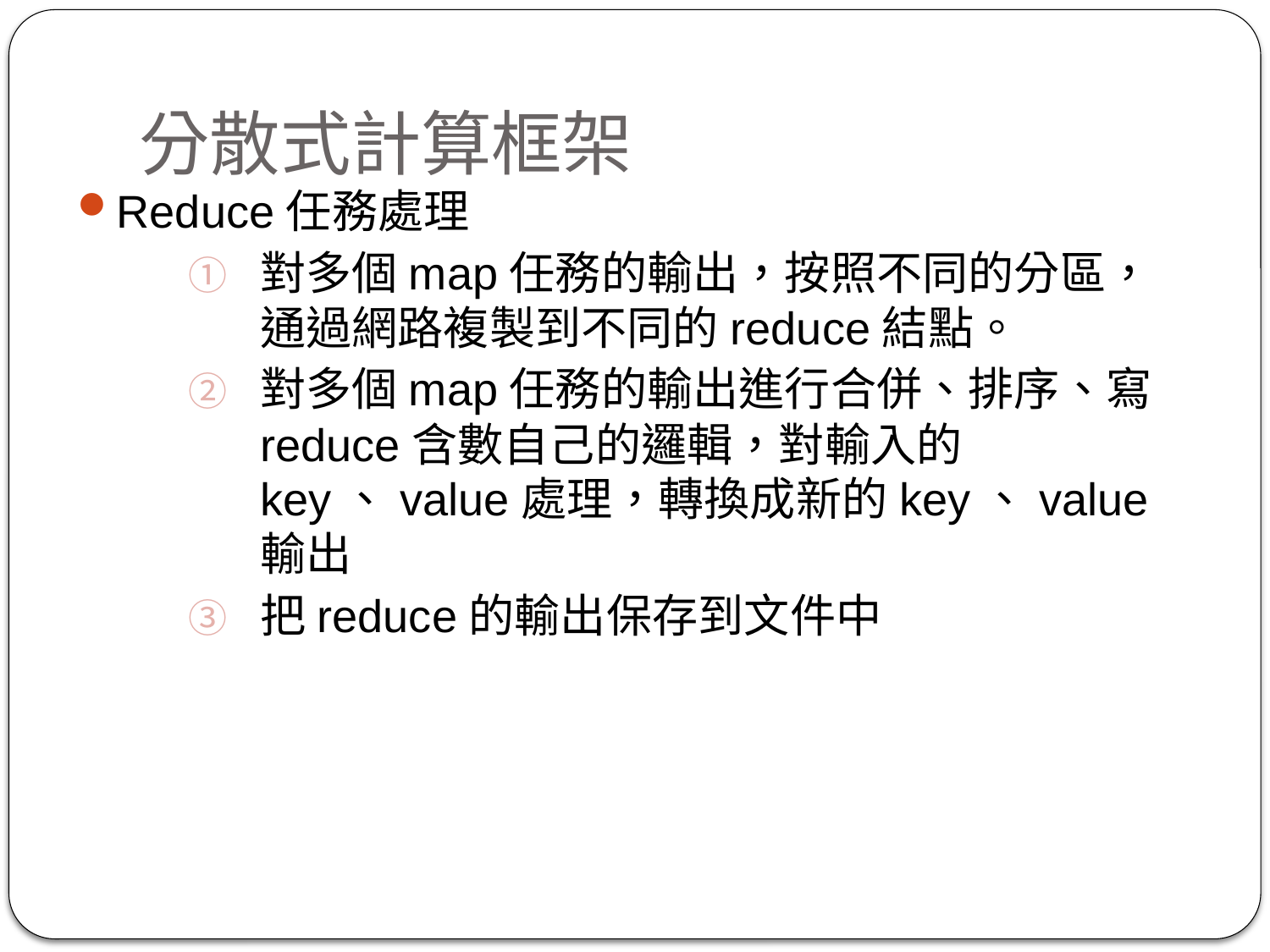

# 分散式計算框架
Reduce任務處理
對多個map任務的輸出，按照不同的分區，通過網路複製到不同的reduce結點。
對多個map任務的輸出進行合併、排序、寫reduce含數自己的邏輯，對輸入的key、value處理，轉換成新的key、value輸出
把reduce的輸出保存到文件中